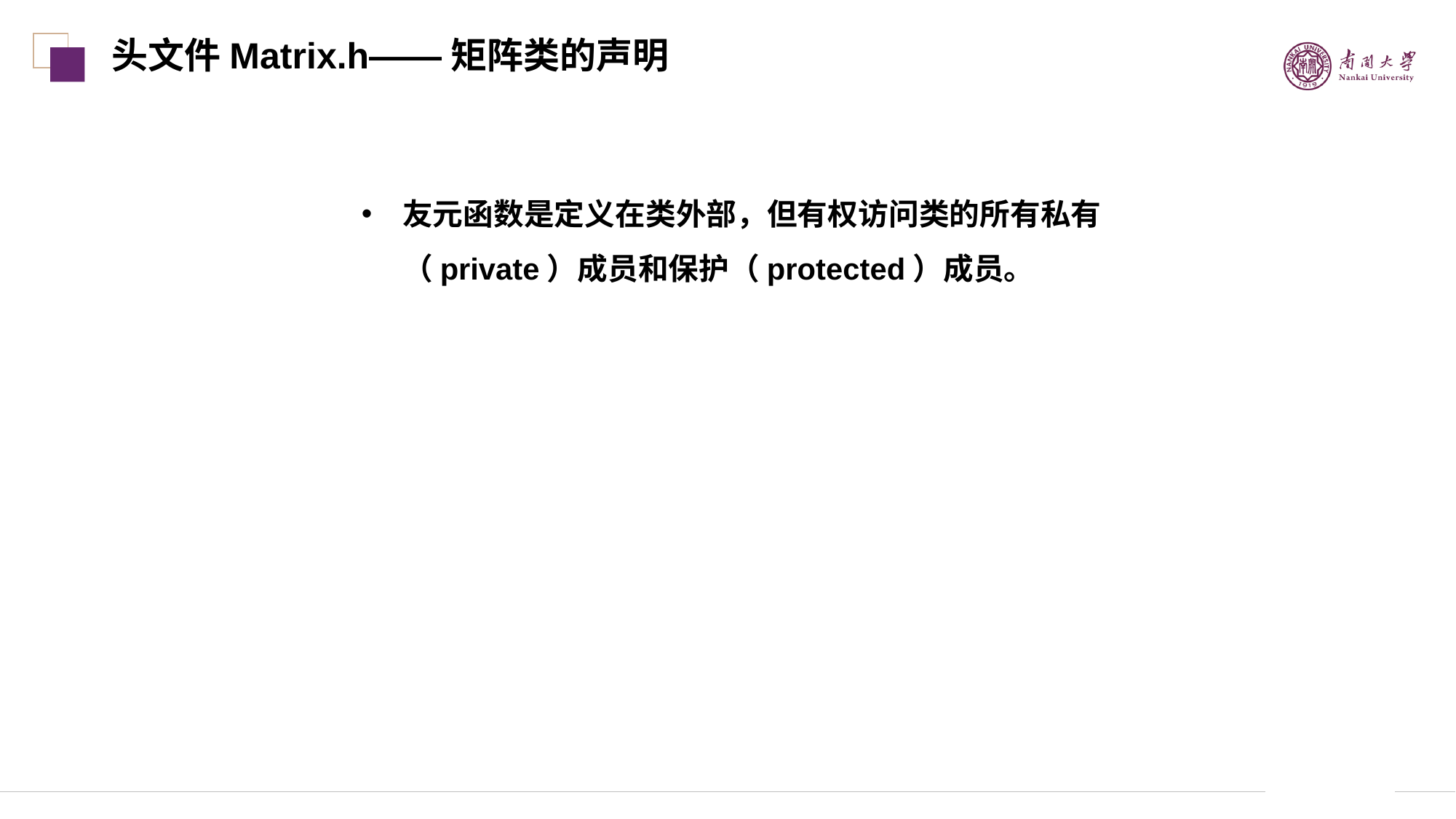

头文件Matrix.h——矩阵类的声明
友元函数是定义在类外部，但有权访问类的所有私有（private）成员和保护（protected）成员。